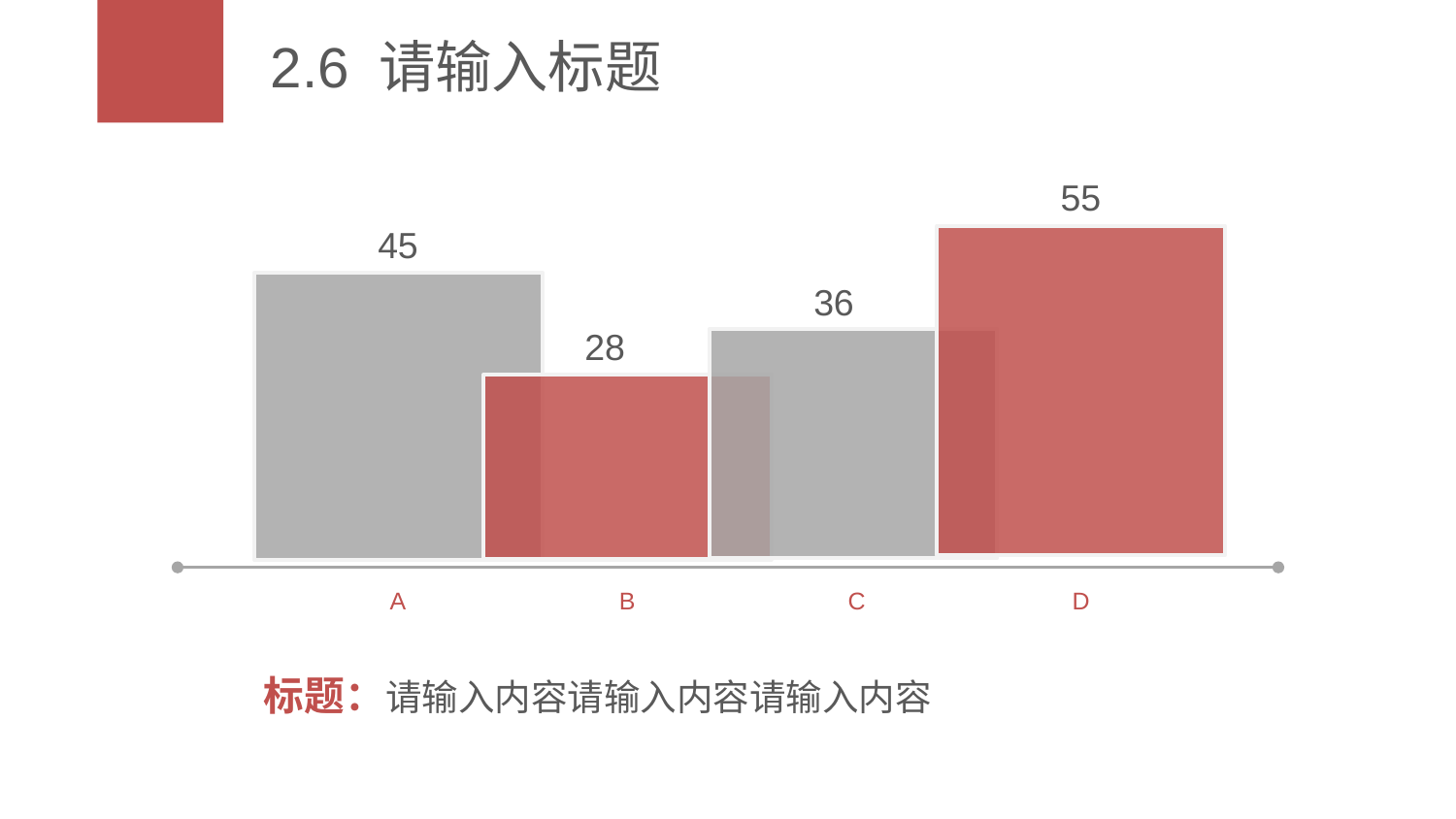

# 2.6 请输入标题
55
45

36

28

A
B
C
D
标题：请输入内容请输入内容请输入内容